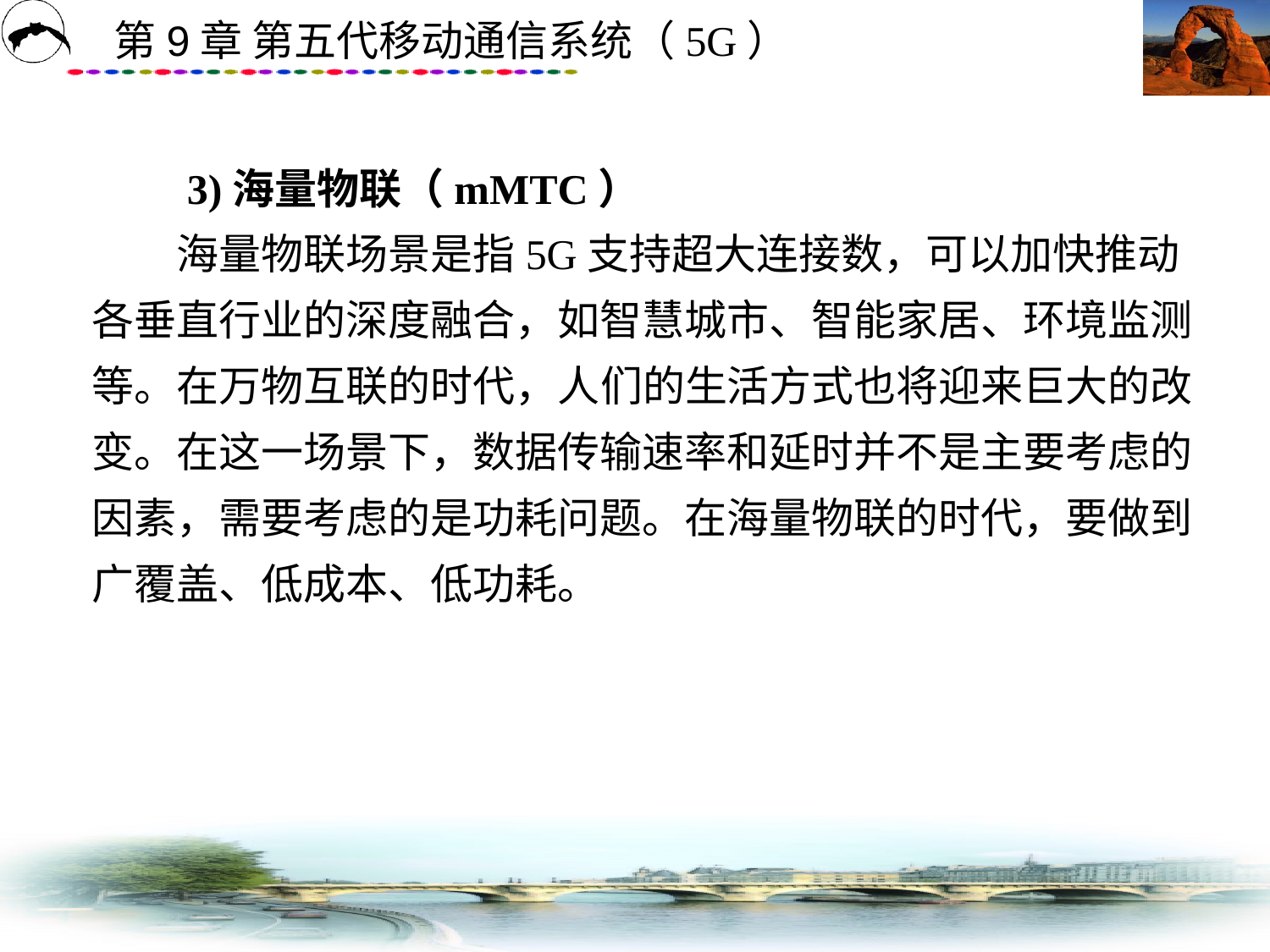

# 3)海量物联（mMTC） 　　海量物联场景是指5G支持超大连接数，可以加快推动各垂直行业的深度融合，如智慧城市、智能家居、环境监测等。在万物互联的时代，人们的生活方式也将迎来巨大的改变。在这一场景下，数据传输速率和延时并不是主要考虑的因素，需要考虑的是功耗问题。在海量物联的时代，要做到广覆盖、低成本、低功耗。